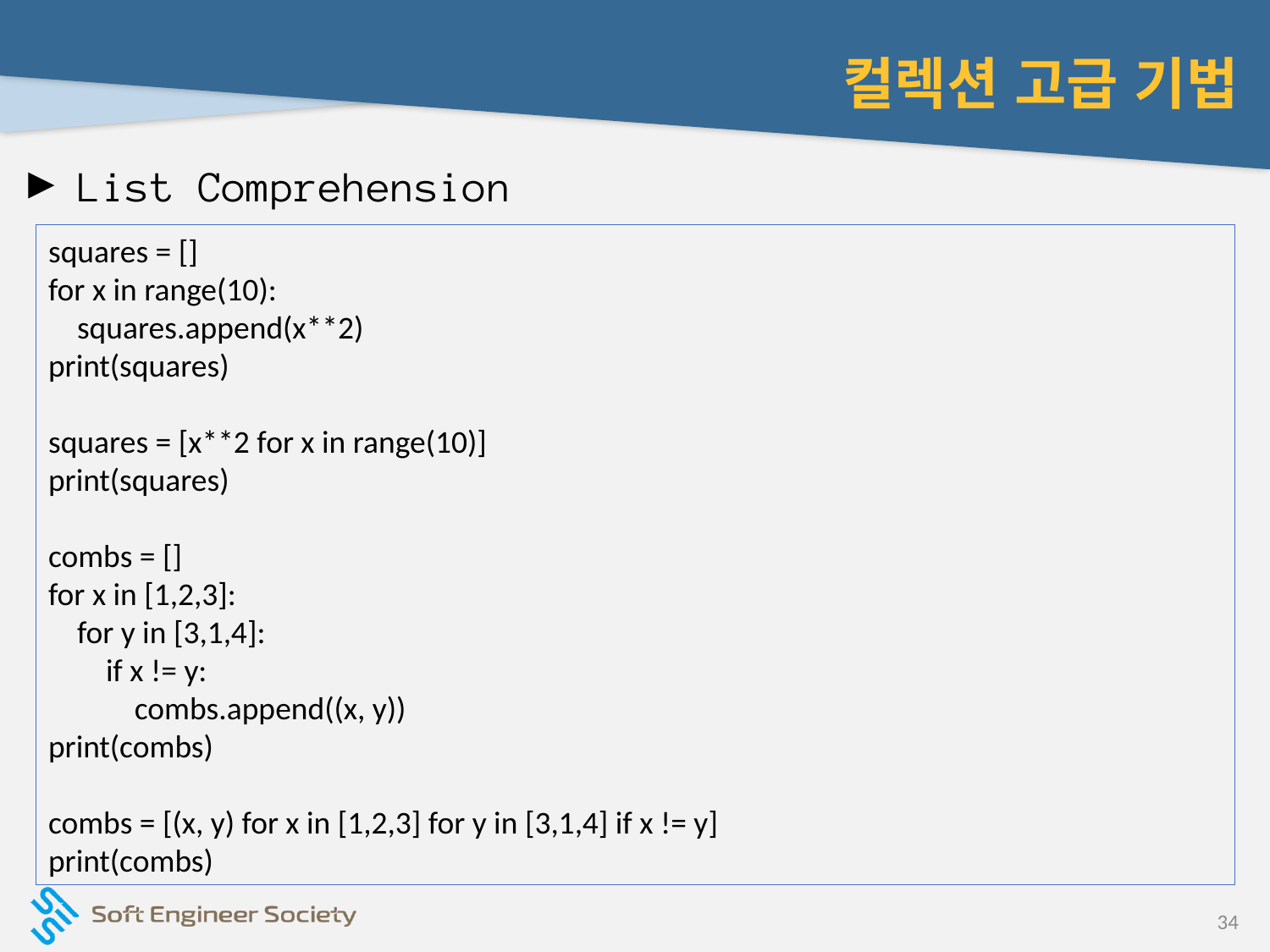

# 컬렉션 고급 기법
List Comprehension
squares = []
for x in range(10):
    squares.append(x**2)
print(squares)

squares = [x**2 for x in range(10)]
print(squares)

combs = []
for x in [1,2,3]:
    for y in [3,1,4]:
        if x != y:
            combs.append((x, y))
print(combs)

combs = [(x, y) for x in [1,2,3] for y in [3,1,4] if x != y]
print(combs)
34